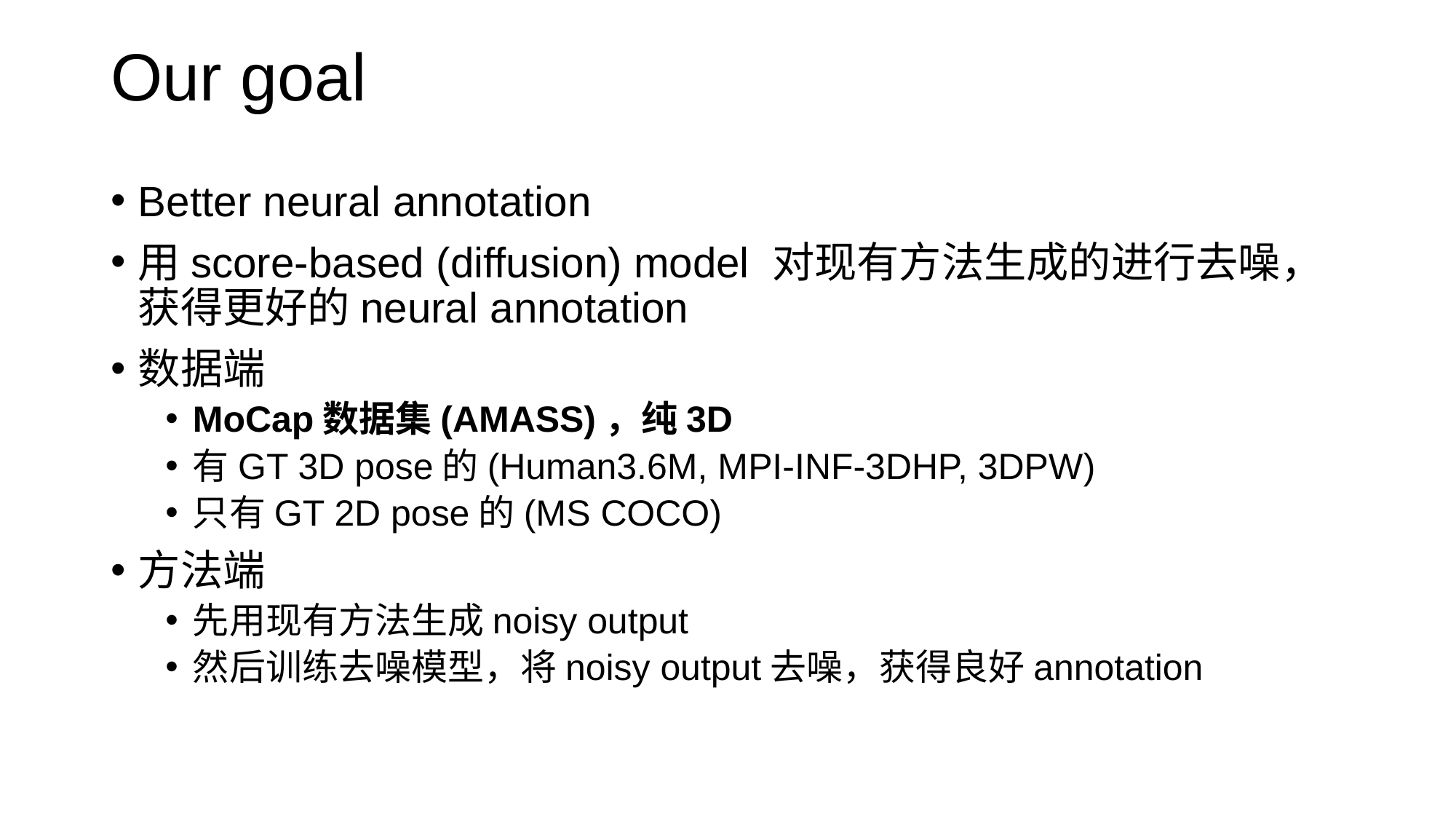

# Our goal
Better neural annotation
用score-based (diffusion) model 对现有方法生成的进行去噪，获得更好的neural annotation
数据端
MoCap数据集(AMASS)，纯3D
有GT 3D pose的(Human3.6M, MPI-INF-3DHP, 3DPW)
只有GT 2D pose的(MS COCO)
方法端
先用现有方法生成noisy output
然后训练去噪模型，将noisy output去噪，获得良好annotation